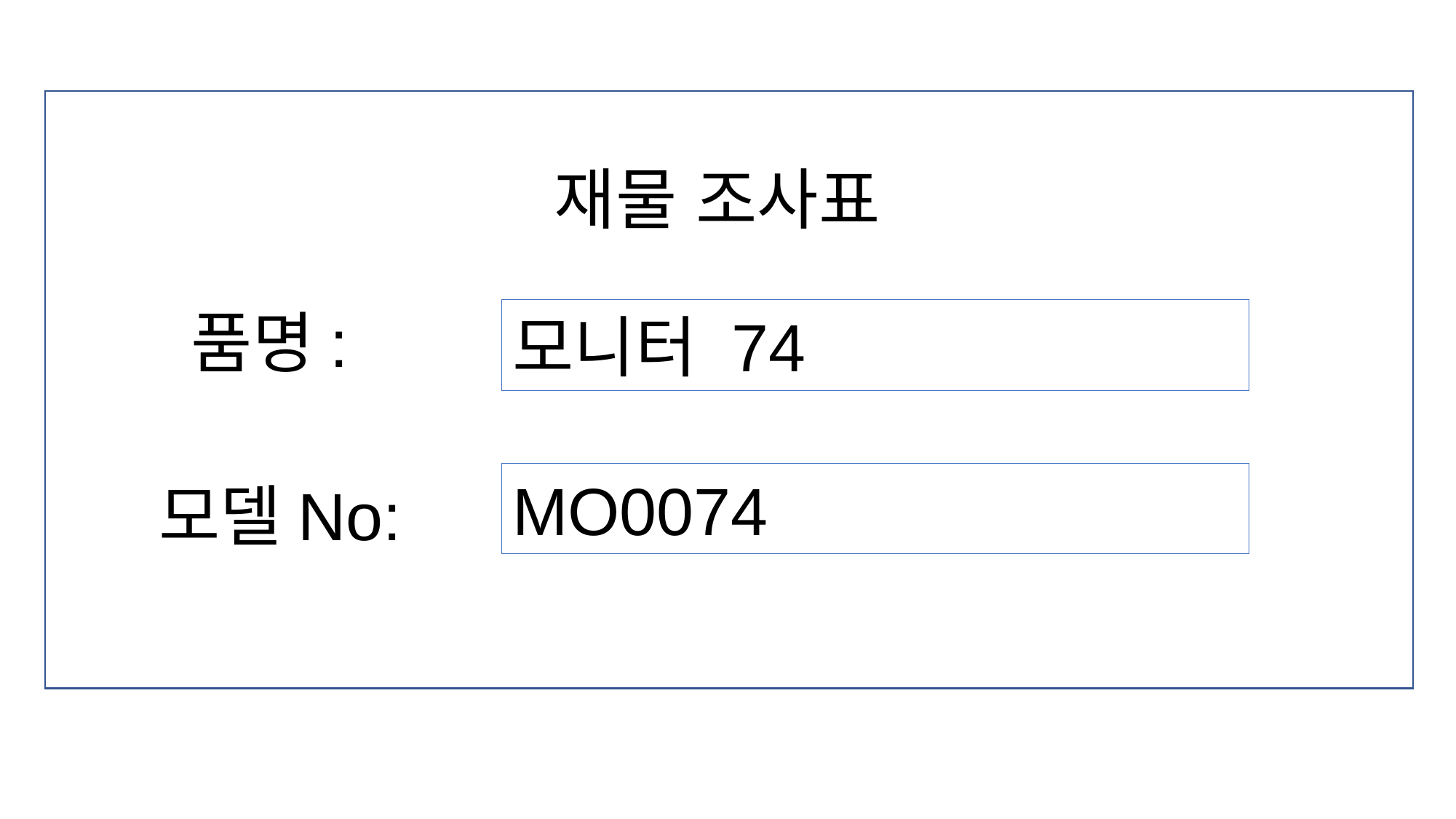

재물 조사표
품명:
모니터 74
MO0074
모델No: